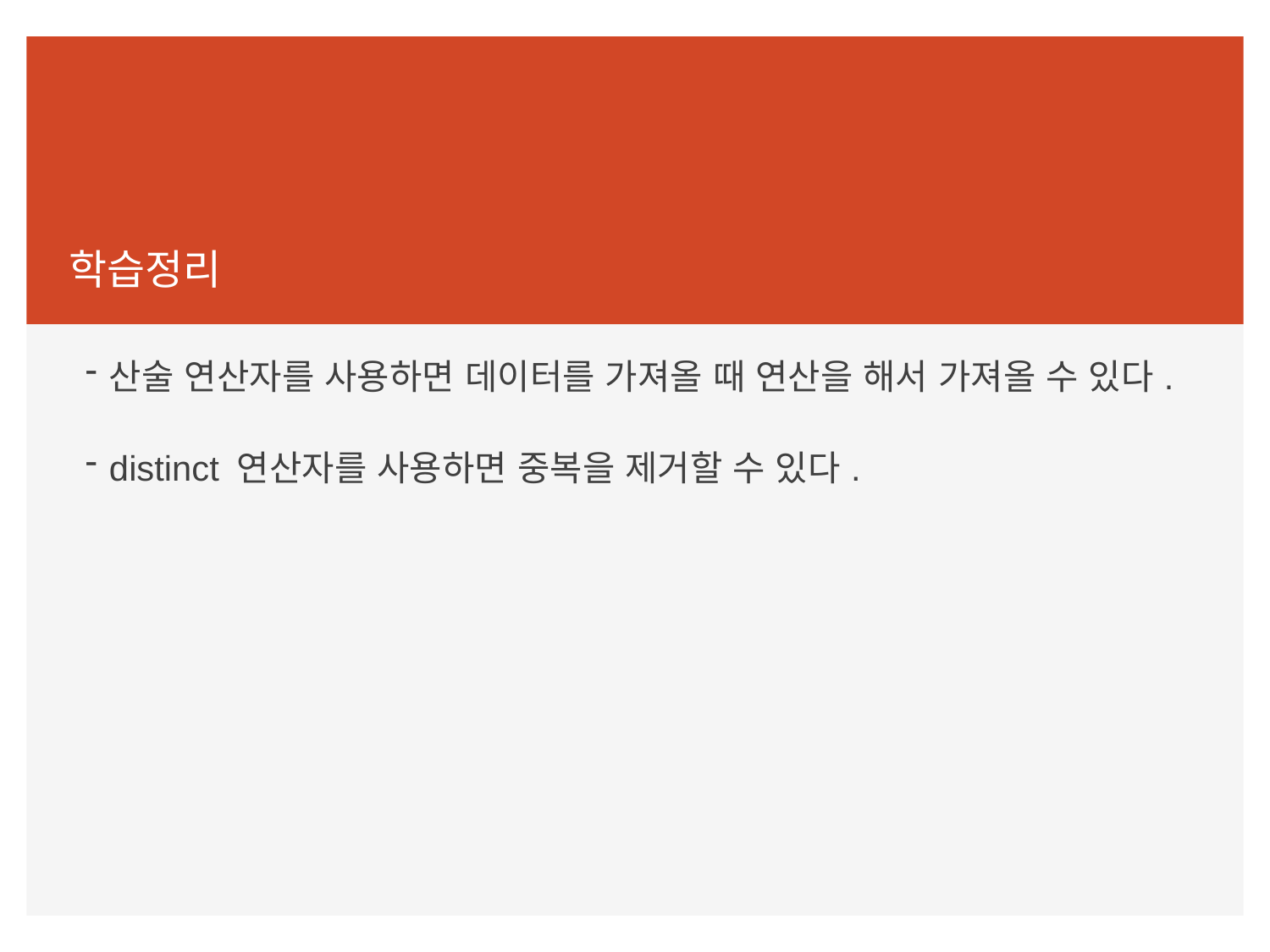

학습정리
산술 연산자를 사용하면 데이터를 가져올 때 연산을 해서 가져올 수 있다.
distinct 연산자를 사용하면 중복을 제거할 수 있다.